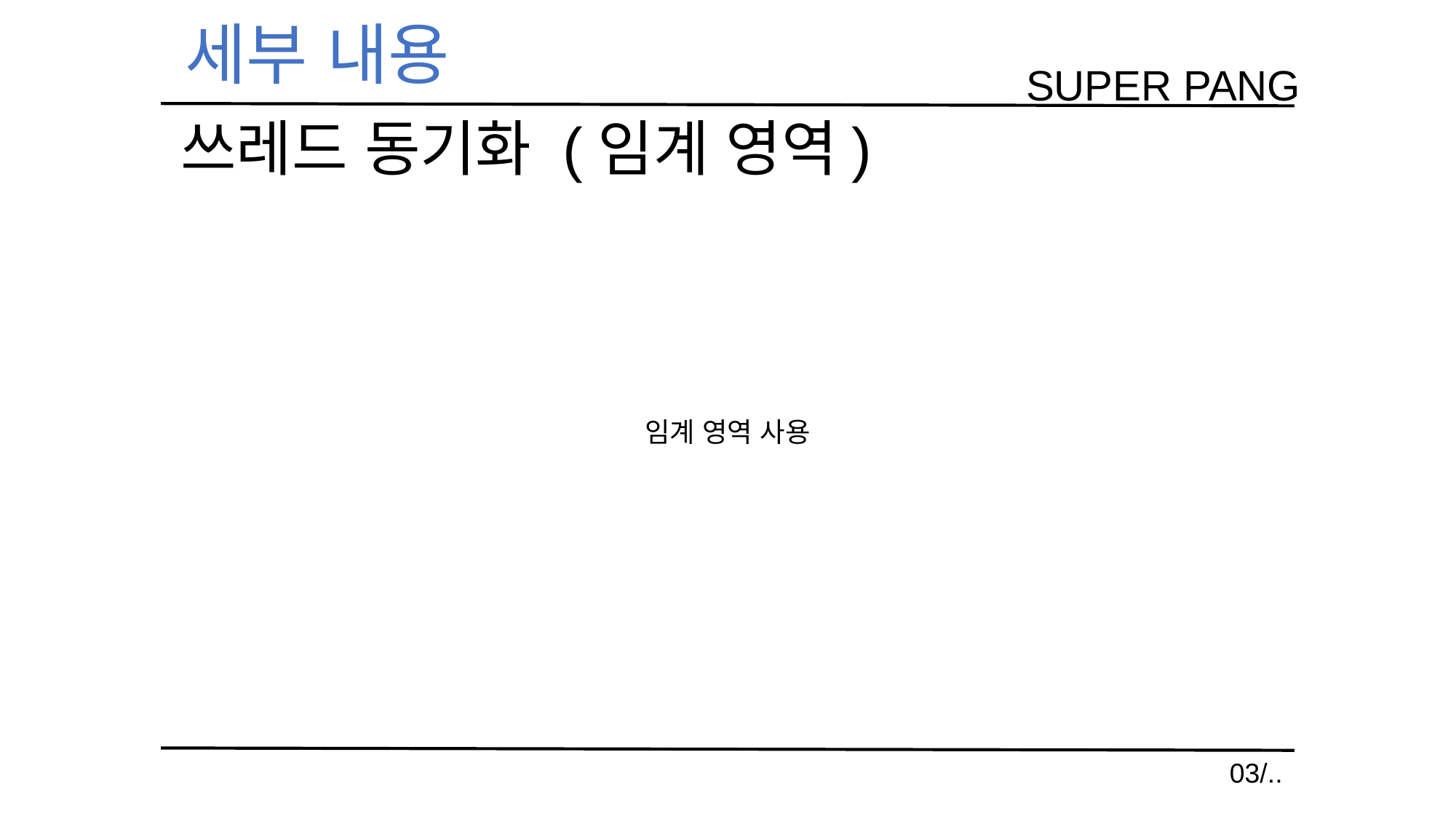

세부 내용
SUPER PANG
쓰레드 동기화 (임계 영역)
임계 영역 사용
03/..